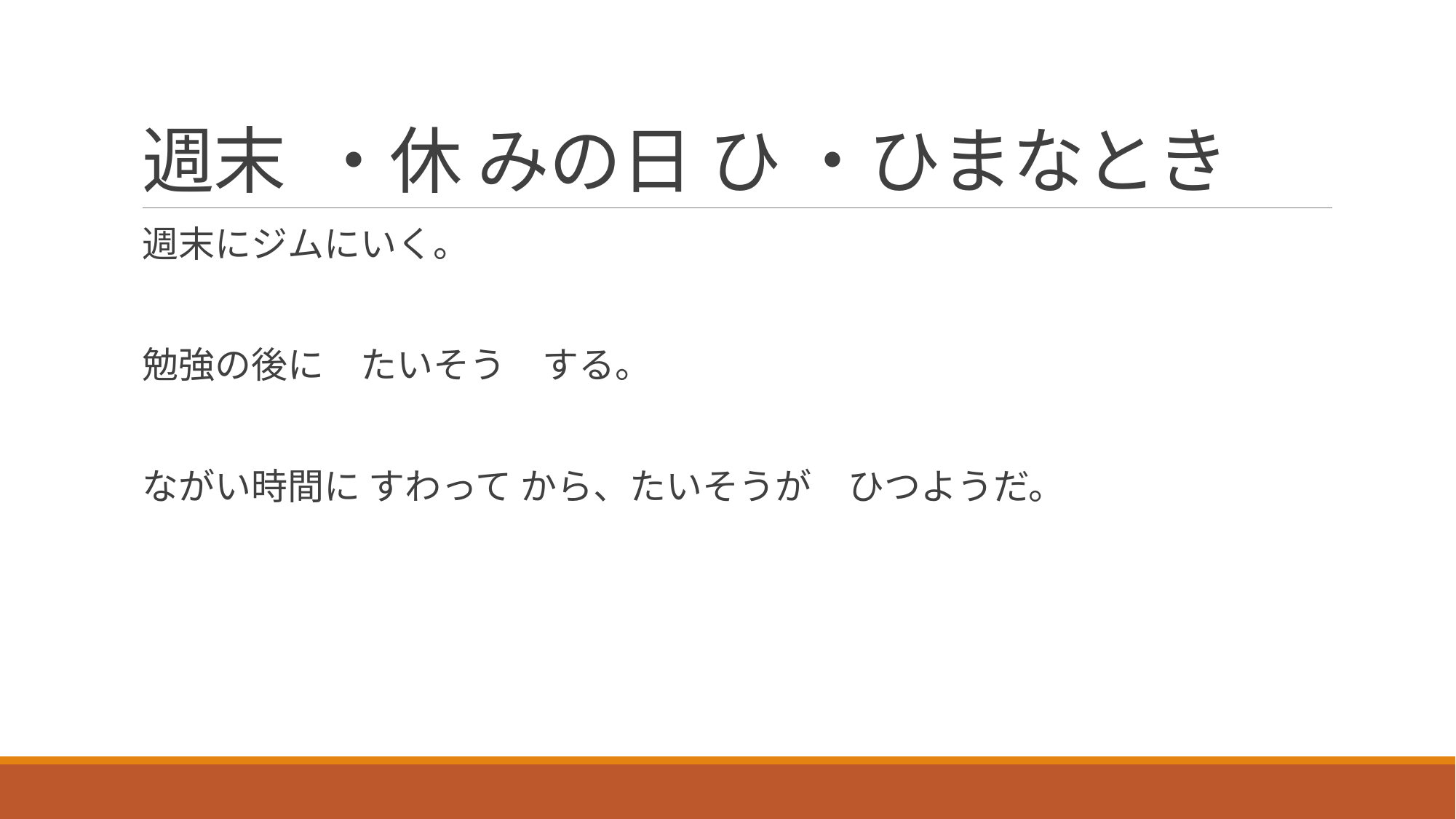

# 週末  ・休 みの日 ひ ・ひまなとき
週末にジムにいく。

勉強の後に　たいそう　する。

ながい時間に すわって から、たいそうが　ひつようだ。